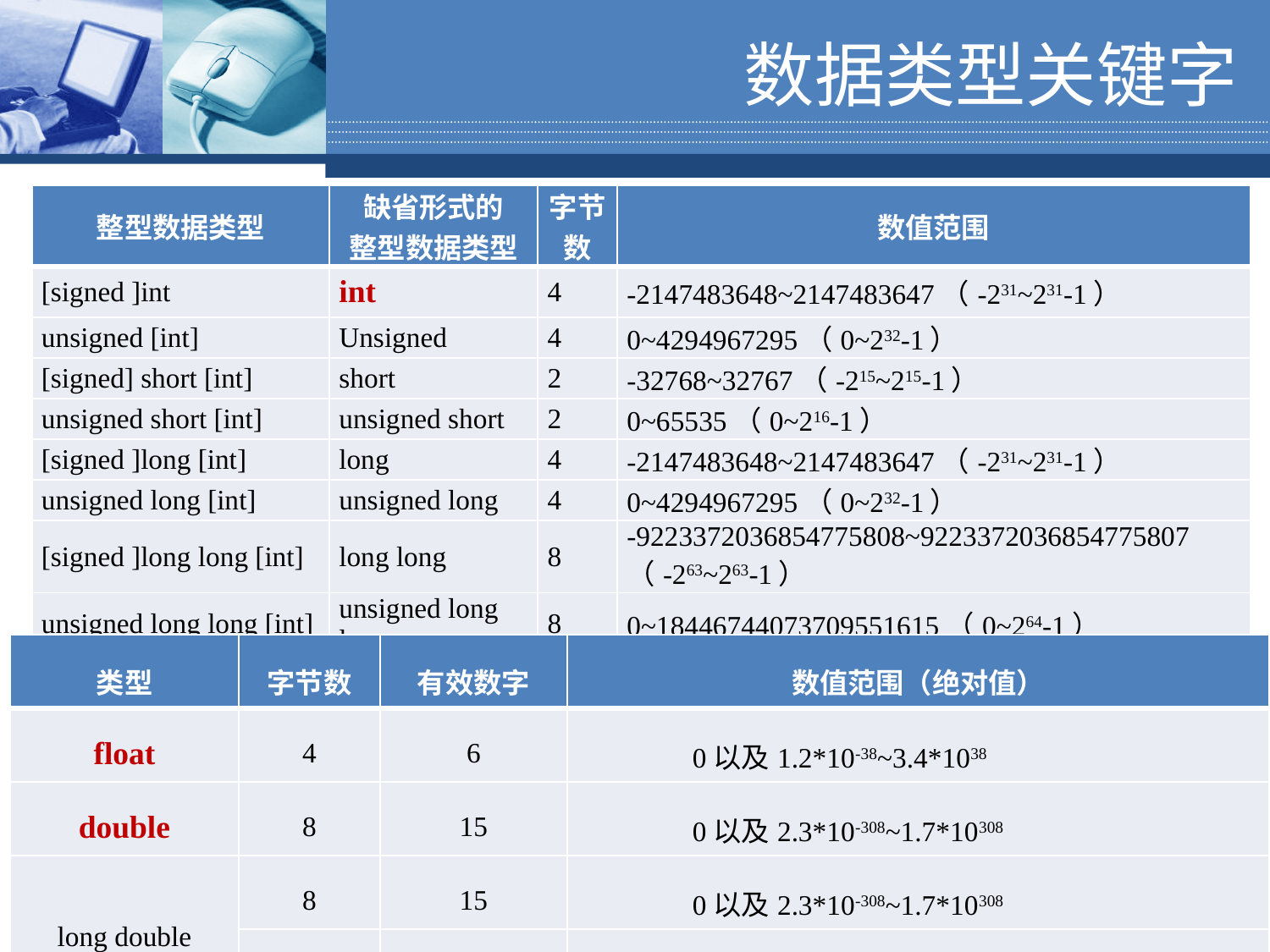

# 数据类型关键字
| 整型数据类型 | 缺省形式的 整型数据类型 | 字节数 | 数值范围 |
| --- | --- | --- | --- |
| [signed ]int | int | 4 | -2147483648~2147483647（-231~231-1） |
| unsigned [int] | Unsigned | 4 | 0~4294967295（0~232-1） |
| [signed] short [int] | short | 2 | -32768~32767（-215~215-1） |
| unsigned short [int] | unsigned short | 2 | 0~65535（0~216-1） |
| [signed ]long [int] | long | 4 | -2147483648~2147483647（-231~231-1） |
| unsigned long [int] | unsigned long | 4 | 0~4294967295（0~232-1） |
| [signed ]long long [int] | long long | 8 | -9223372036854775808~9223372036854775807（-263~263-1） |
| unsigned long long [int] | unsigned long long | 8 | 0~18446744073709551615（0~264-1） |

| 类型 | 字节数 | 有效数字 | 数值范围（绝对值） |
| --- | --- | --- | --- |
| float | 4 | 6 | 0以及1.2\*10-38~3.4\*1038 |
| double | 8 | 15 | 0以及2.3\*10-308~1.7\*10308 |
| long double | 8 | 15 | 0以及2.3\*10-308~1.7\*10308 |
|  | 16 | 19 | 0以及3.4\*10-4932~1.1\*104932 |